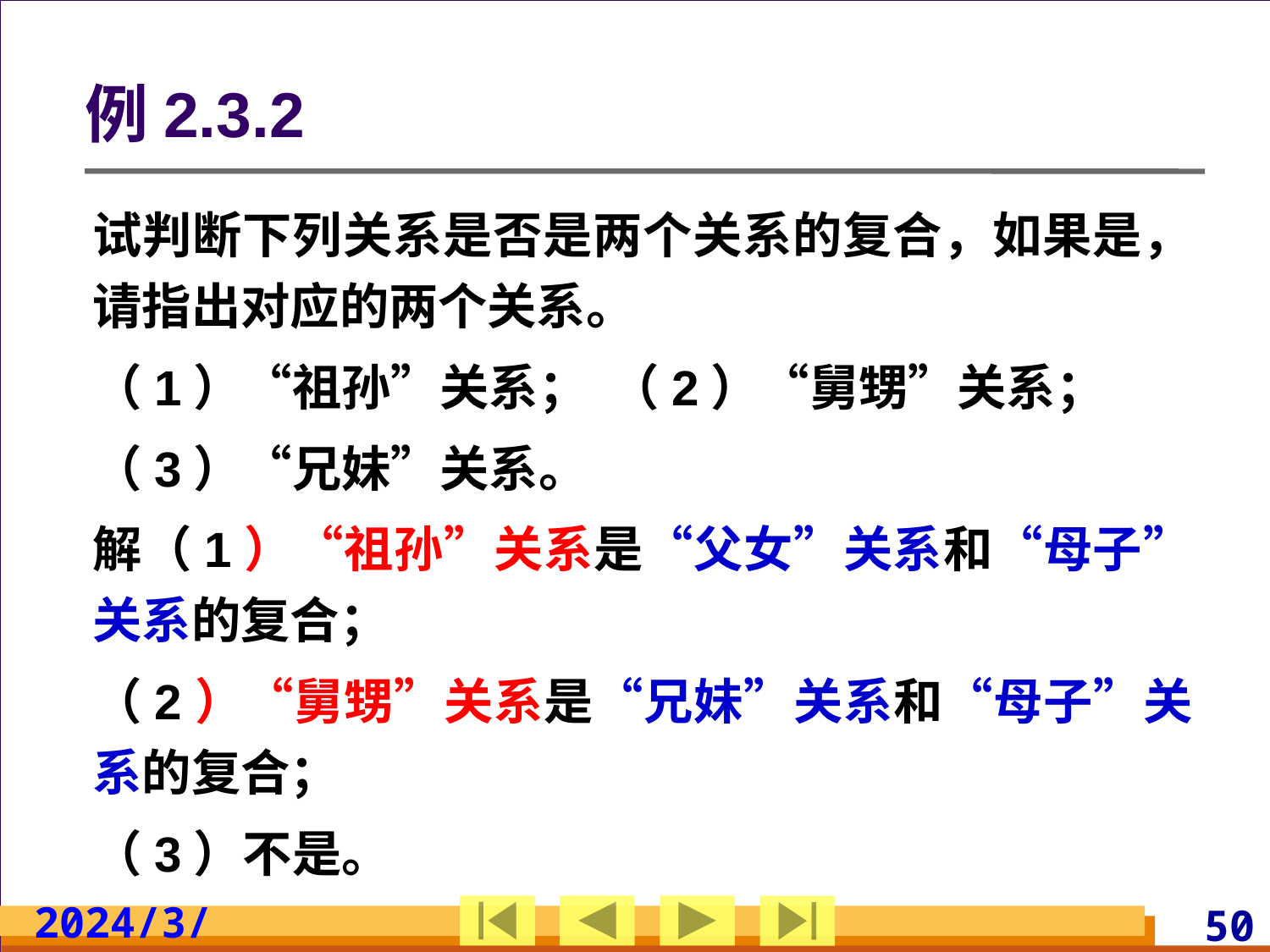

# 例2.3.2
试判断下列关系是否是两个关系的复合，如果是，请指出对应的两个关系。
（1）“祖孙”关系；  （2）“舅甥”关系；
（3）“兄妹”关系。
解（1）“祖孙”关系是“父女”关系和“母子”关系的复合；
（2）“舅甥”关系是“兄妹”关系和“母子”关系的复合；
（3）不是。
2024/3/10